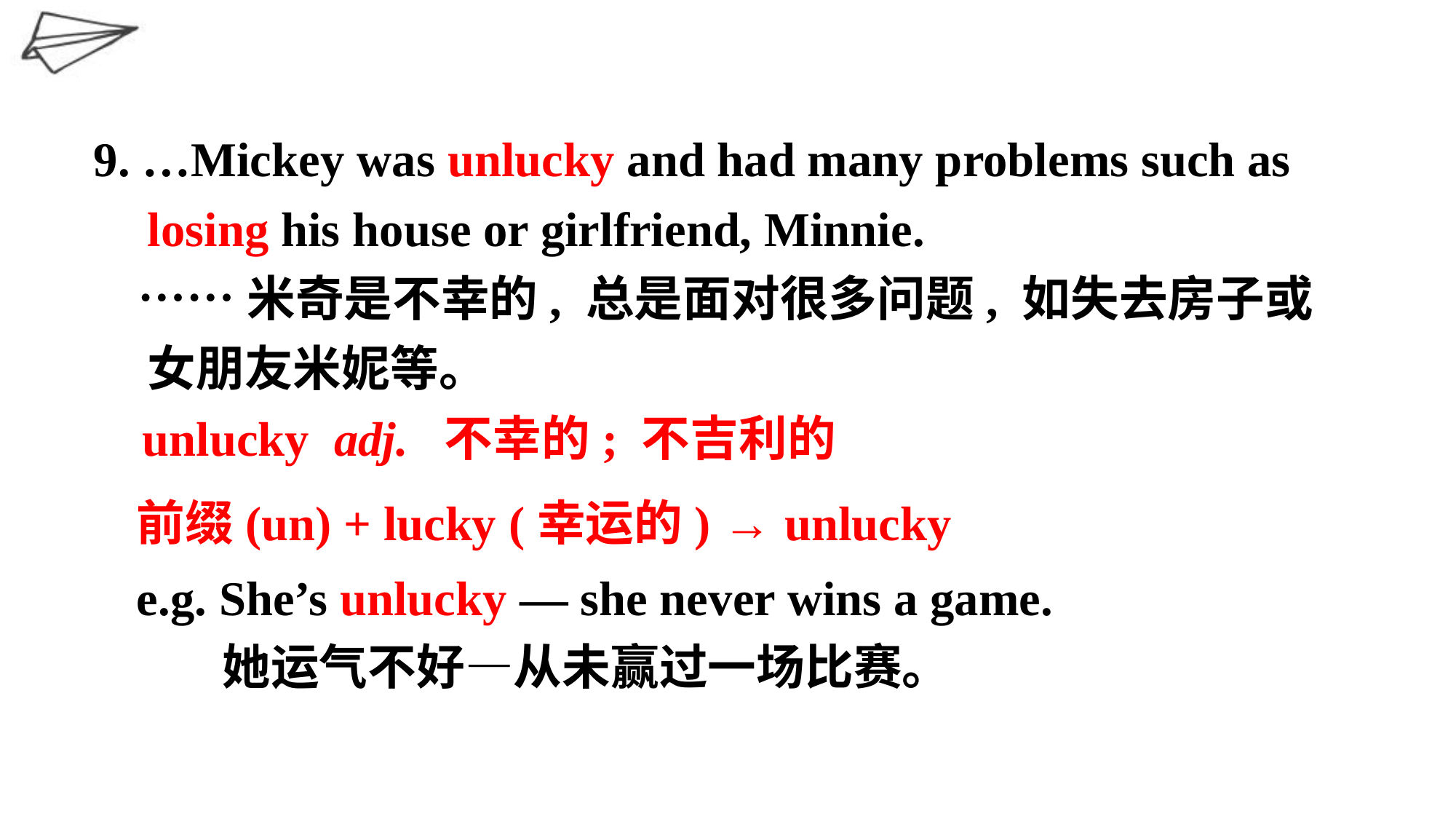

9. …Mickey was unlucky and had many problems such as losing his house or girlfriend, Minnie.
    ……米奇是不幸的, 总是面对很多问题, 如失去房子或女朋友米妮等。
    unlucky  adj.  不幸的; 不吉利的
前缀(un) + lucky (幸运的) → unlucky
e.g. She’s unlucky — she never wins a game.  她运气不好—从未赢过一场比赛。